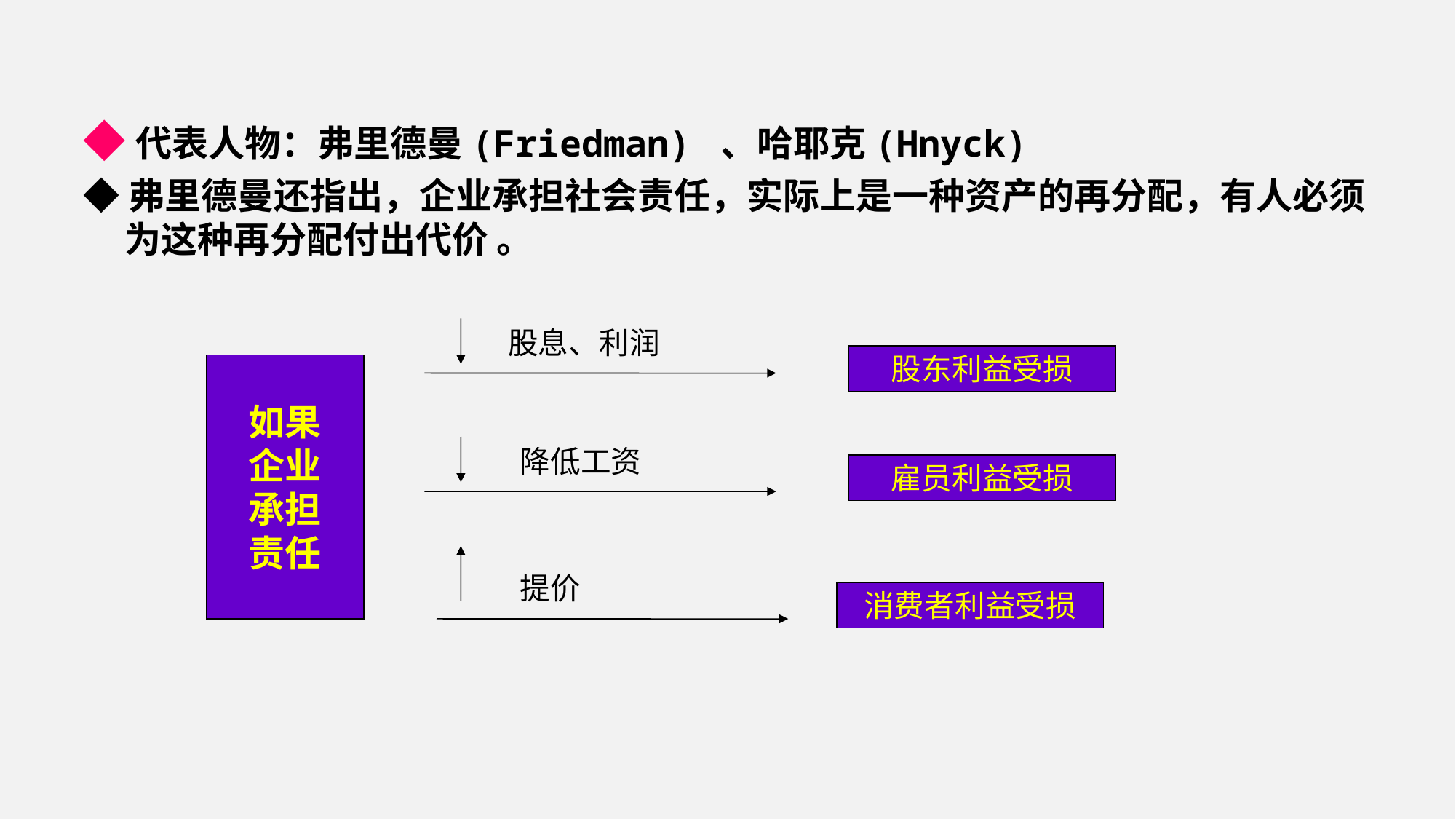

◆代表人物：弗里德曼(Friedman) 、哈耶克(Hnyck)
◆弗里德曼还指出，企业承担社会责任，实际上是一种资产的再分配，有人必须为这种再分配付出代价 。

股息、利润
股东利益受损
如果
企业
承担
责任

降低工资
雇员利益受损

提价
消费者利益受损